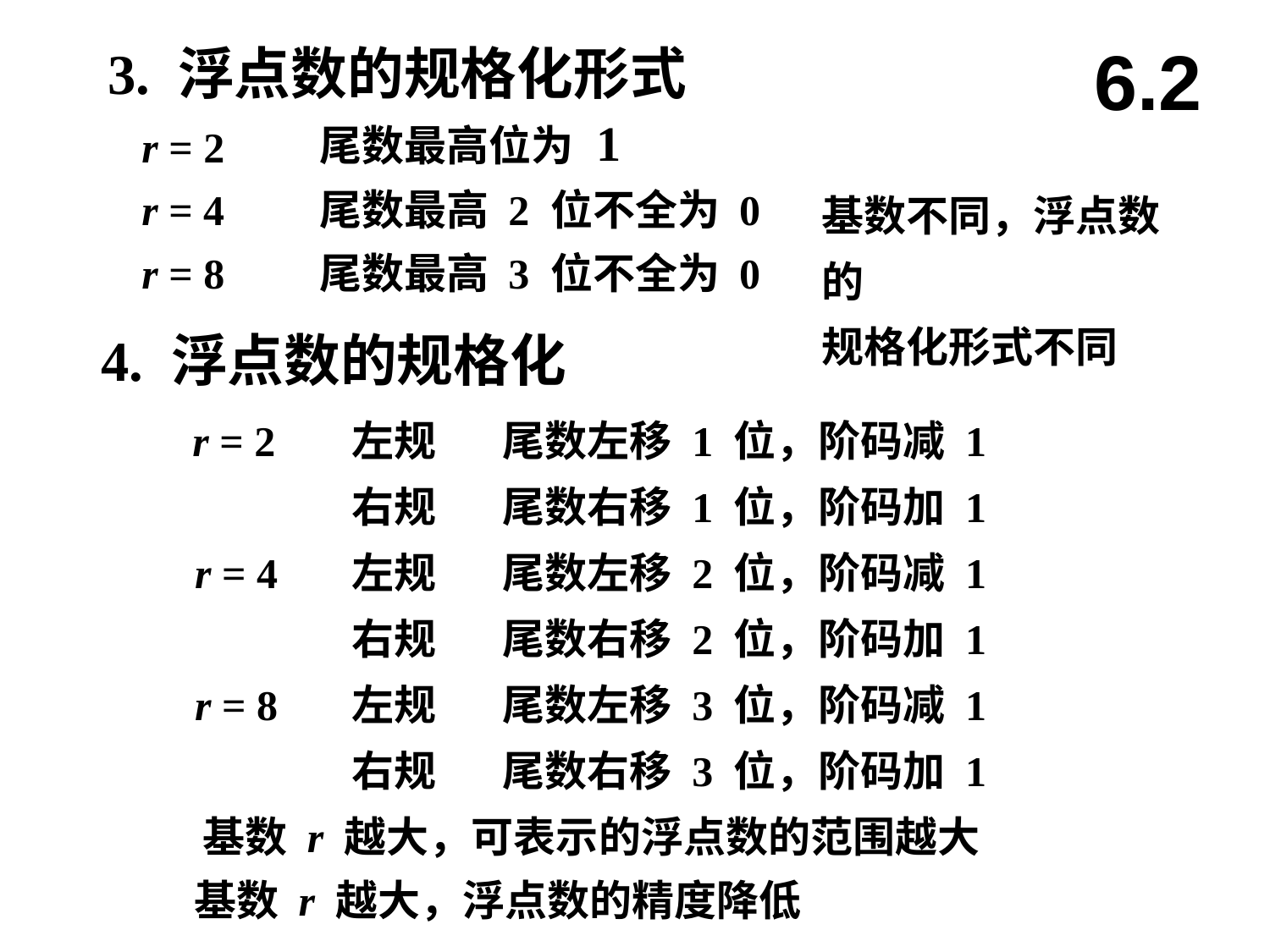

6.2
3. 浮点数的规格化形式
尾数最高位为 1
r = 2
基数不同，浮点数的
规格化形式不同
r = 4
尾数最高 2 位不全为 0
r = 8
尾数最高 3 位不全为 0
4. 浮点数的规格化
r = 2
左规       尾数左移 1 位，阶码减 1
右规       尾数右移 1 位，阶码加 1
r = 4
左规       尾数左移 2 位，阶码减 1
右规       尾数右移 2 位，阶码加 1
r = 8
左规       尾数左移 3 位，阶码减 1
右规       尾数右移 3 位，阶码加 1
基数 r 越大，可表示的浮点数的范围越大
基数 r 越大，浮点数的精度降低